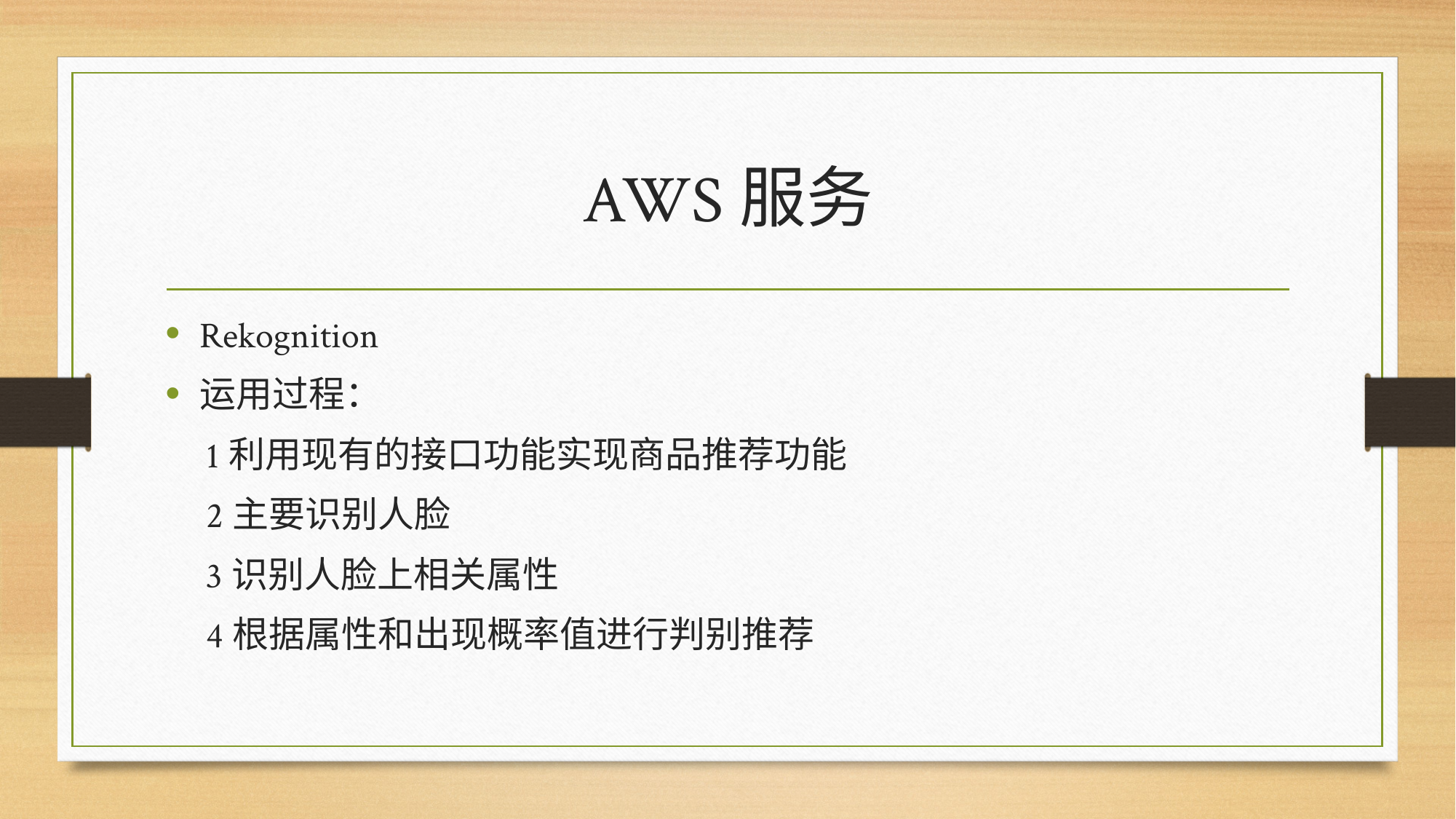

# AWS服务
Rekognition
运用过程：
     1利用现有的接口功能实现商品推荐功能
     2主要识别人脸
     3识别人脸上相关属性
     4根据属性和出现概率值进行判别推荐